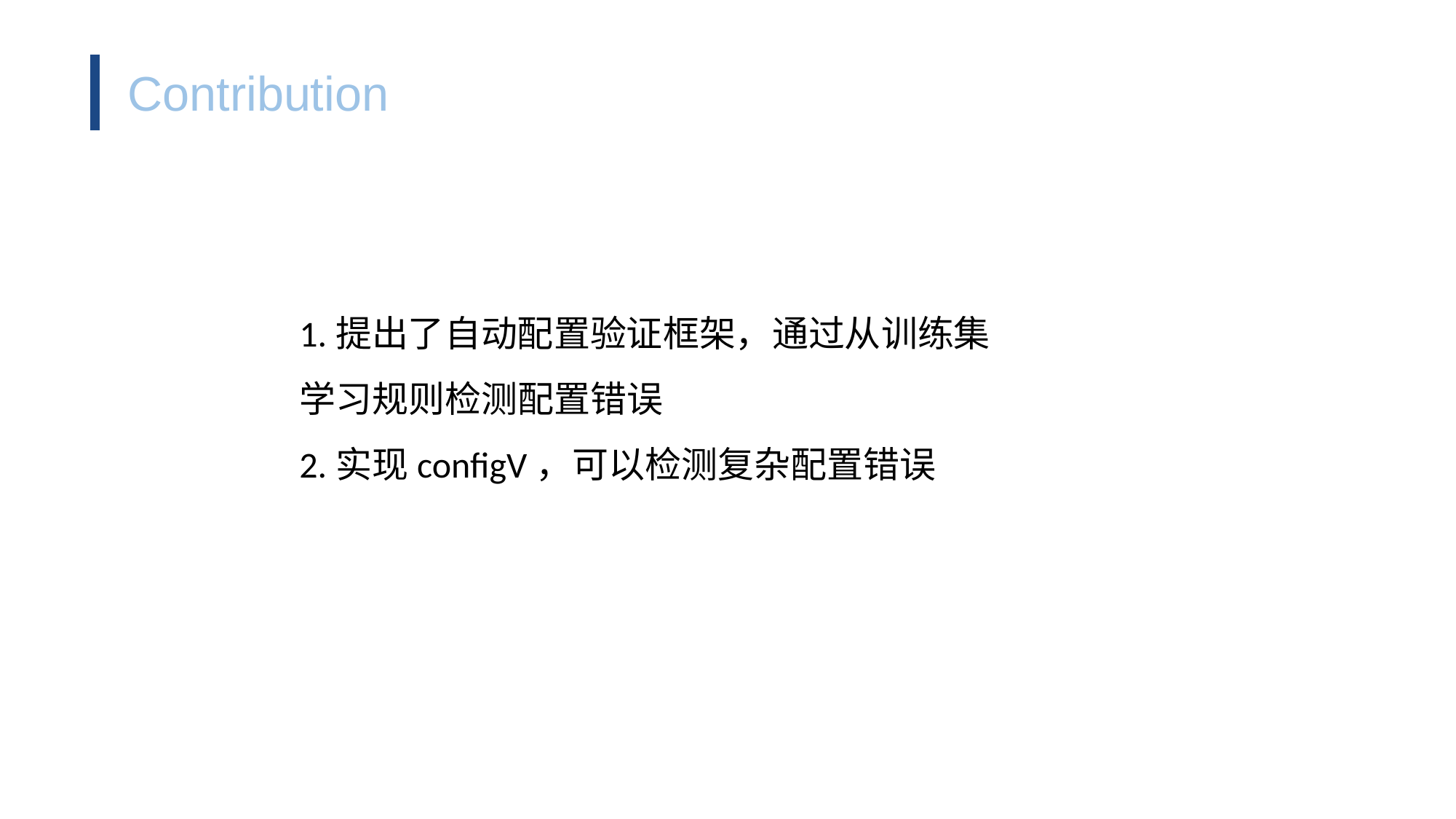

Contribution
1.提出了自动配置验证框架，通过从训练集学习规则检测配置错误
2.实现configV，可以检测复杂配置错误